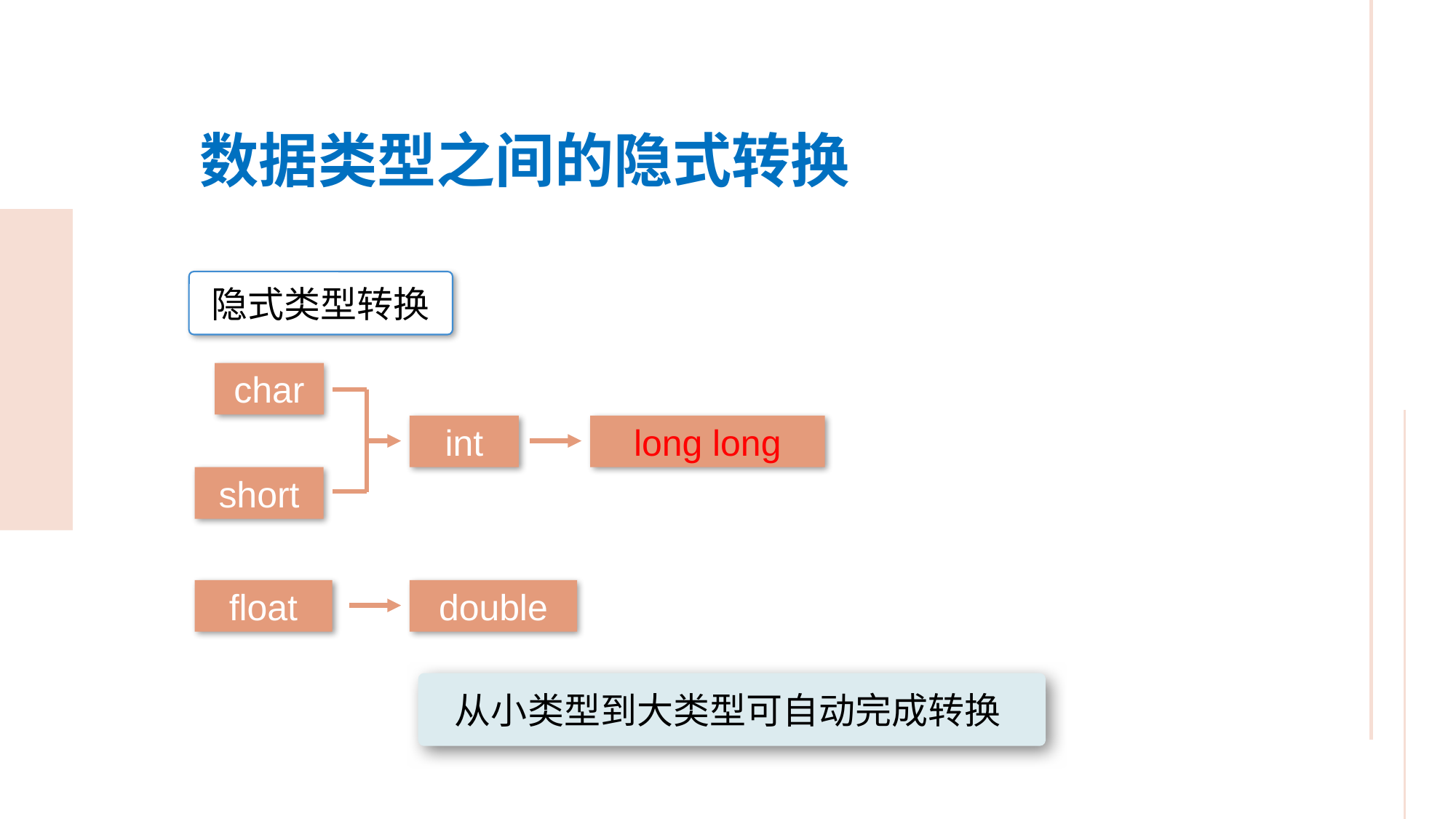

数据类型之间的隐式转换
隐式类型转换
char
int
long long
short
float
double

从小类型到大类型可自动完成转换